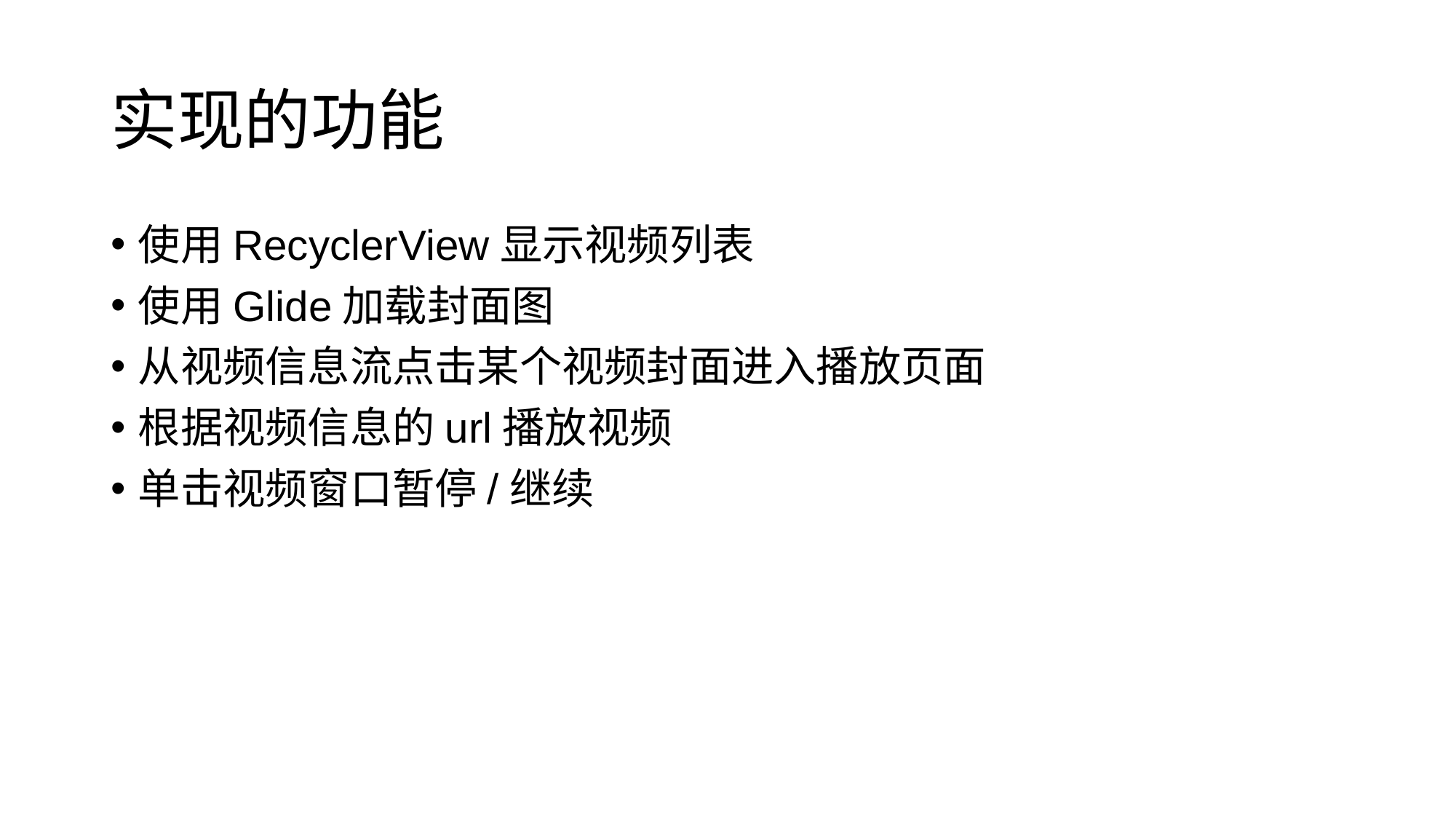

# 实现的功能
使用RecyclerView显示视频列表
使用Glide加载封面图
从视频信息流点击某个视频封面进入播放页面
根据视频信息的url播放视频
单击视频窗口暂停/继续